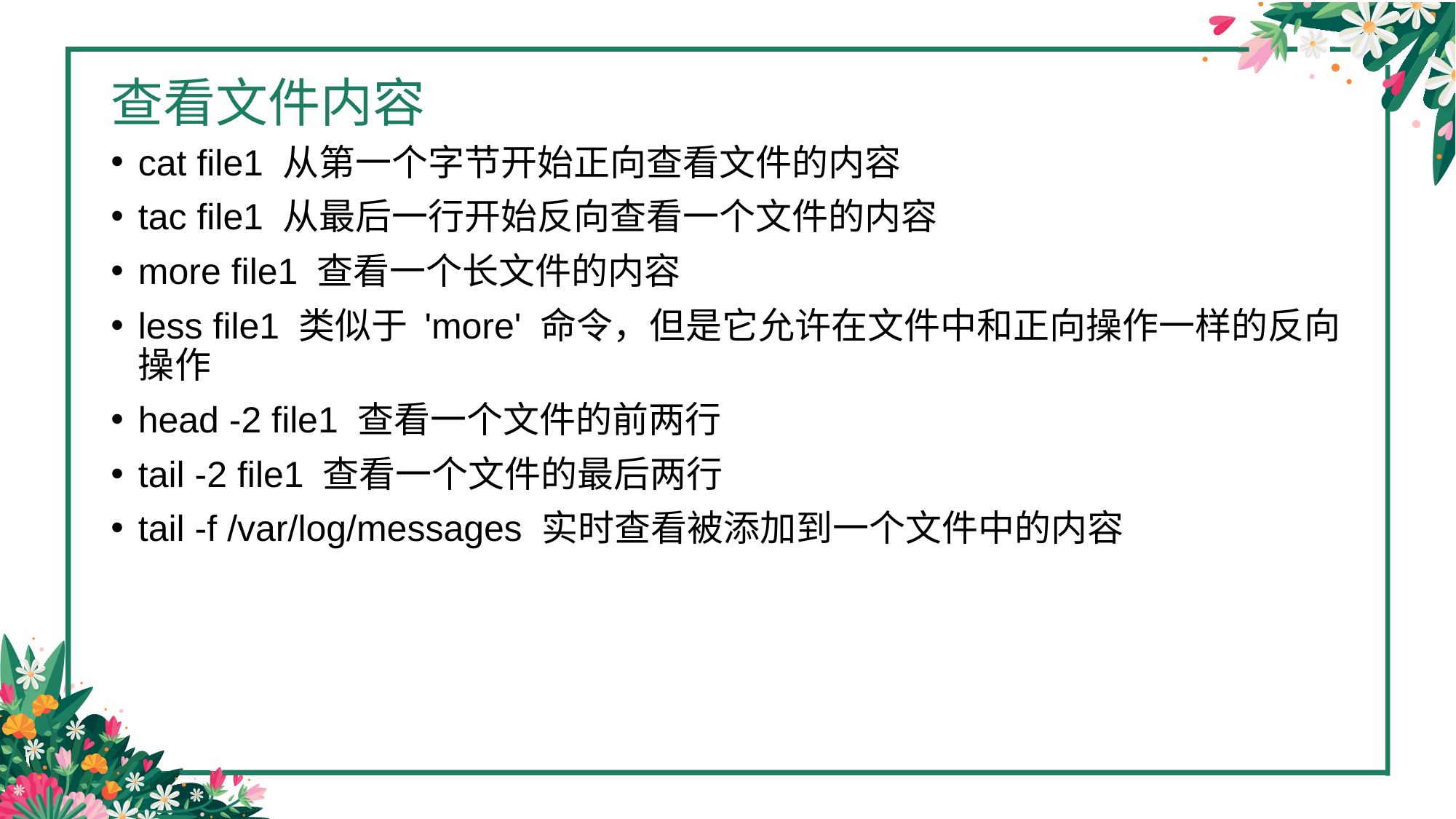

# 查看文件内容
cat file1 从第一个字节开始正向查看文件的内容
tac file1 从最后一行开始反向查看一个文件的内容
more file1 查看一个长文件的内容
less file1 类似于 'more' 命令，但是它允许在文件中和正向操作一样的反向操作
head -2 file1 查看一个文件的前两行
tail -2 file1 查看一个文件的最后两行
tail -f /var/log/messages 实时查看被添加到一个文件中的内容